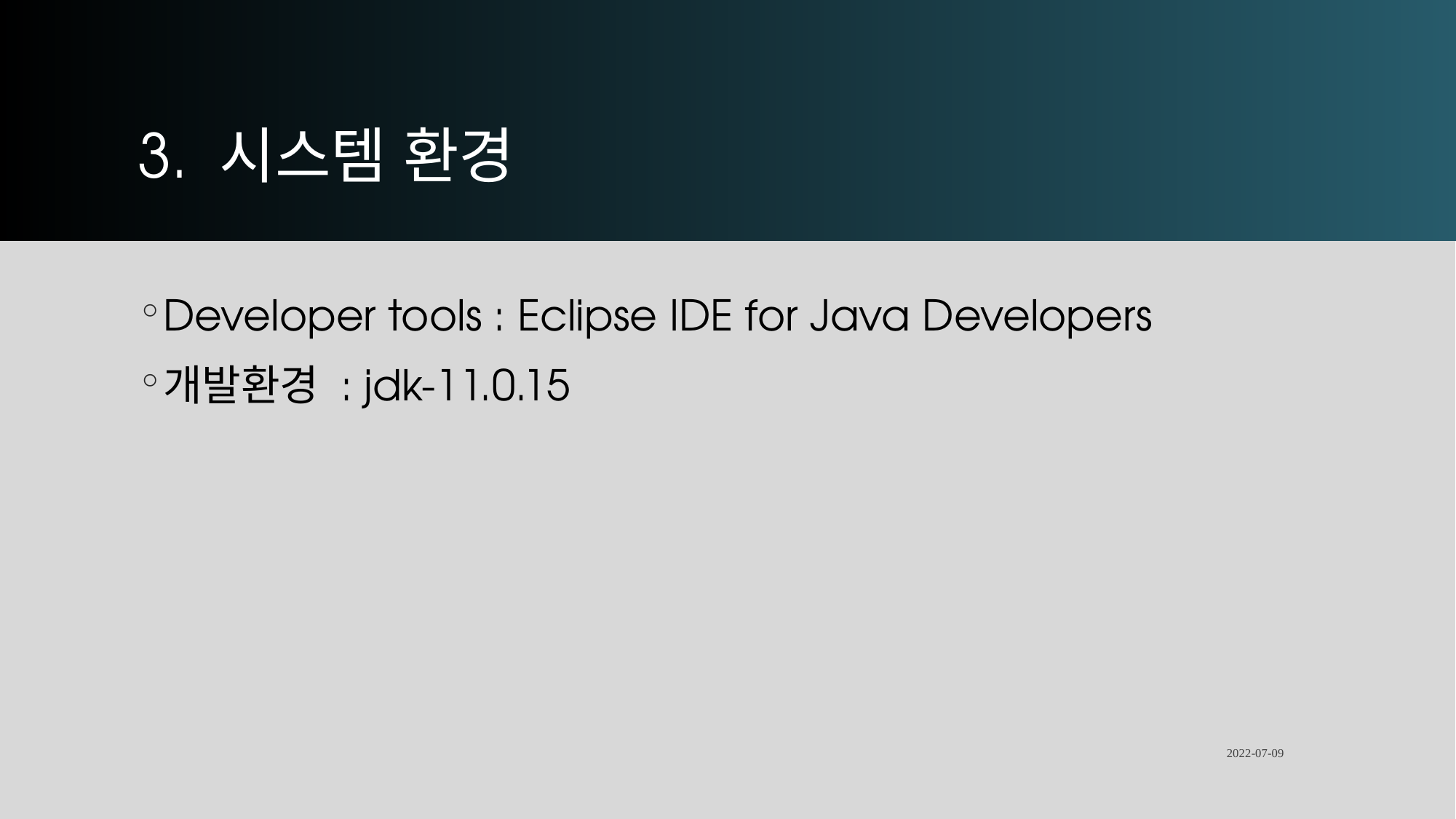

# 3. 시스템 환경
Developer tools : Eclipse IDE for Java Developers
개발환경 : jdk-11.0.15

2022-07-09